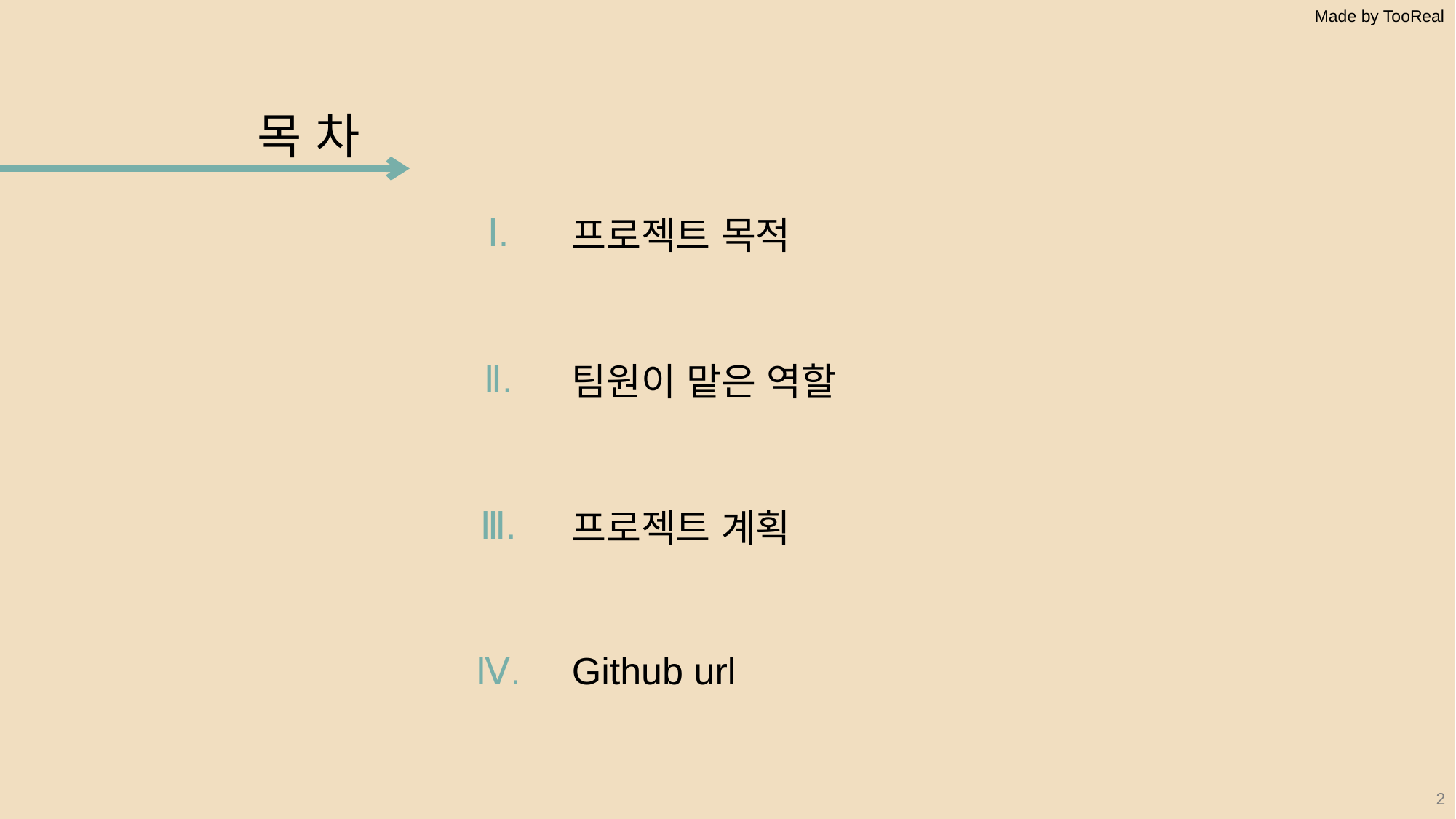

목 차
| Ⅰ. | 프로젝트 목적 |
| --- | --- |
| Ⅱ. | 팀원이 맡은 역할 |
| Ⅲ. | 프로젝트 계획 |
| Ⅳ. | Github url |
2